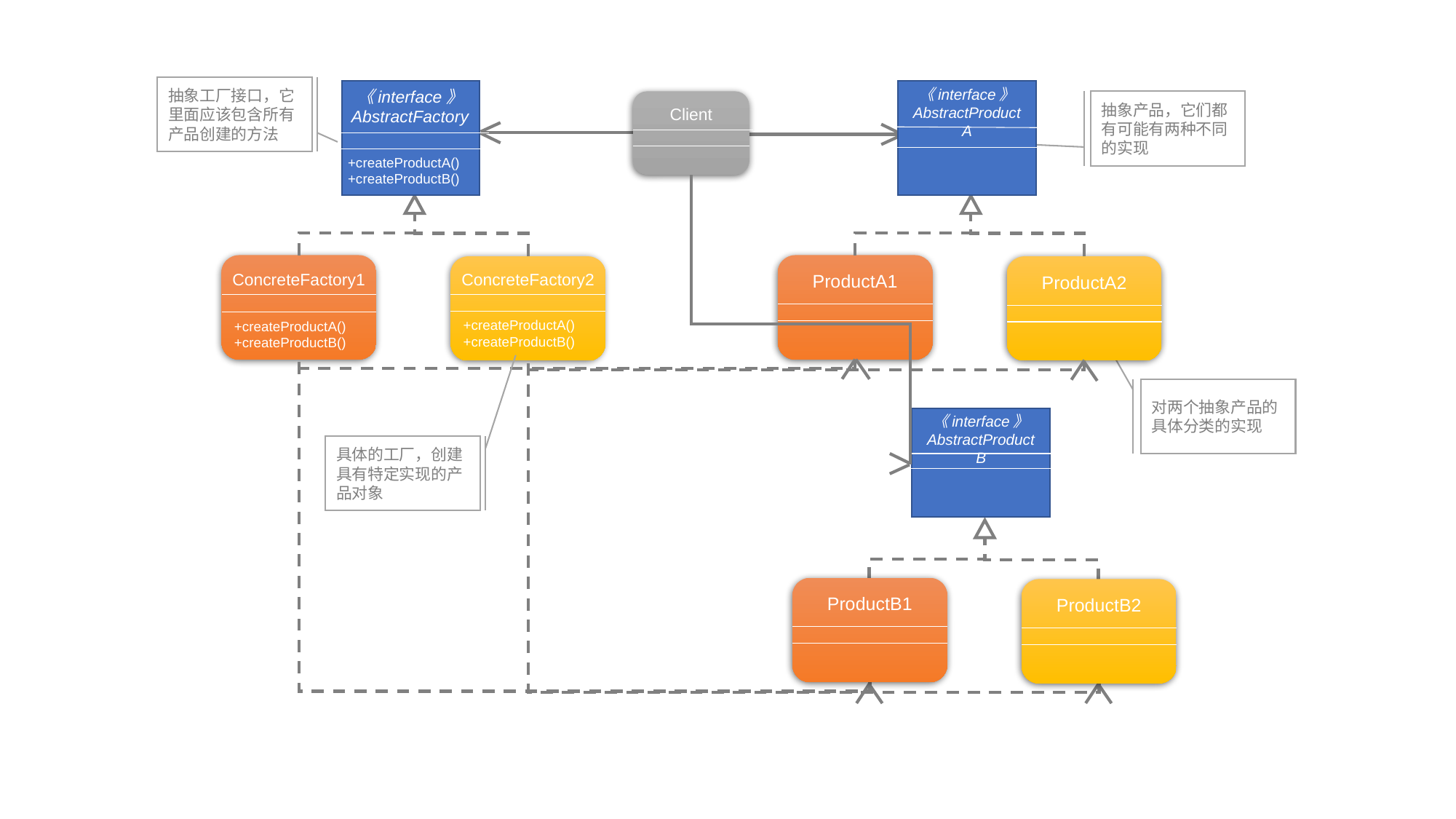

抽象工厂接口，它里面应该包含所有产品创建的方法
《interface》
AbstractProductA
《interface》
AbstractFactory

抽象产品，它们都有可能有两种不同的实现
Client
+createProductA()
+createProductB()

ConcreteFactory1
ConcreteFactory2
ProductA1
ProductA2
+createProductA()
+createProductB()
+createProductA()
+createProductB()
对两个抽象产品的具体分类的实现
《interface》
AbstractProductB

具体的工厂，创建具有特定实现的产品对象
#sub : Subject

ProductB1
ProductB2